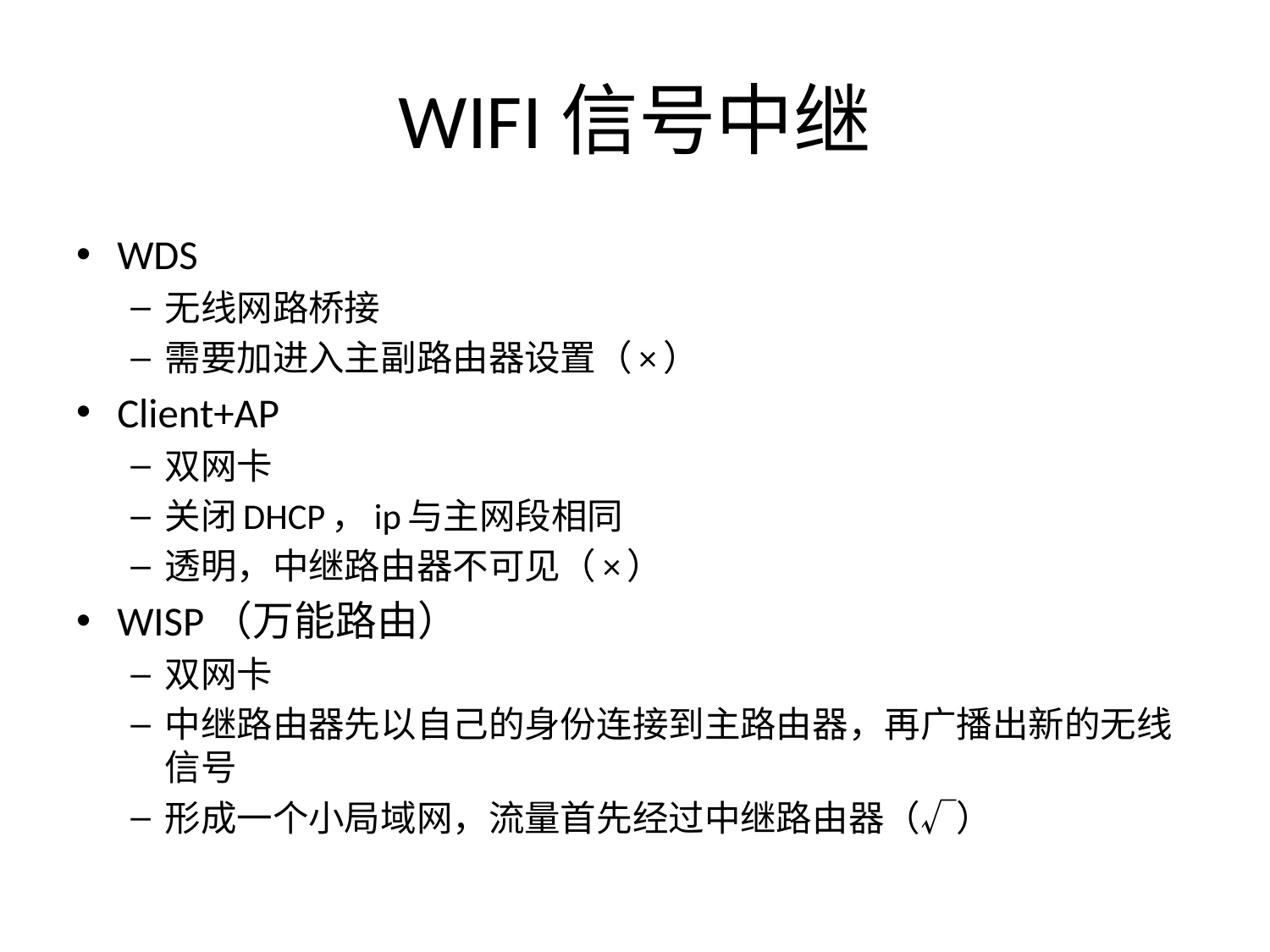

# WIFI信号中继
WDS
无线网路桥接
需要加进入主副路由器设置（×）
Client+AP
双网卡
关闭DHCP，ip与主网段相同
透明，中继路由器不可见（×）
WISP（万能路由）
双网卡
中继路由器先以自己的身份连接到主路由器，再广播出新的无线信号
形成一个小局域网，流量首先经过中继路由器（√）